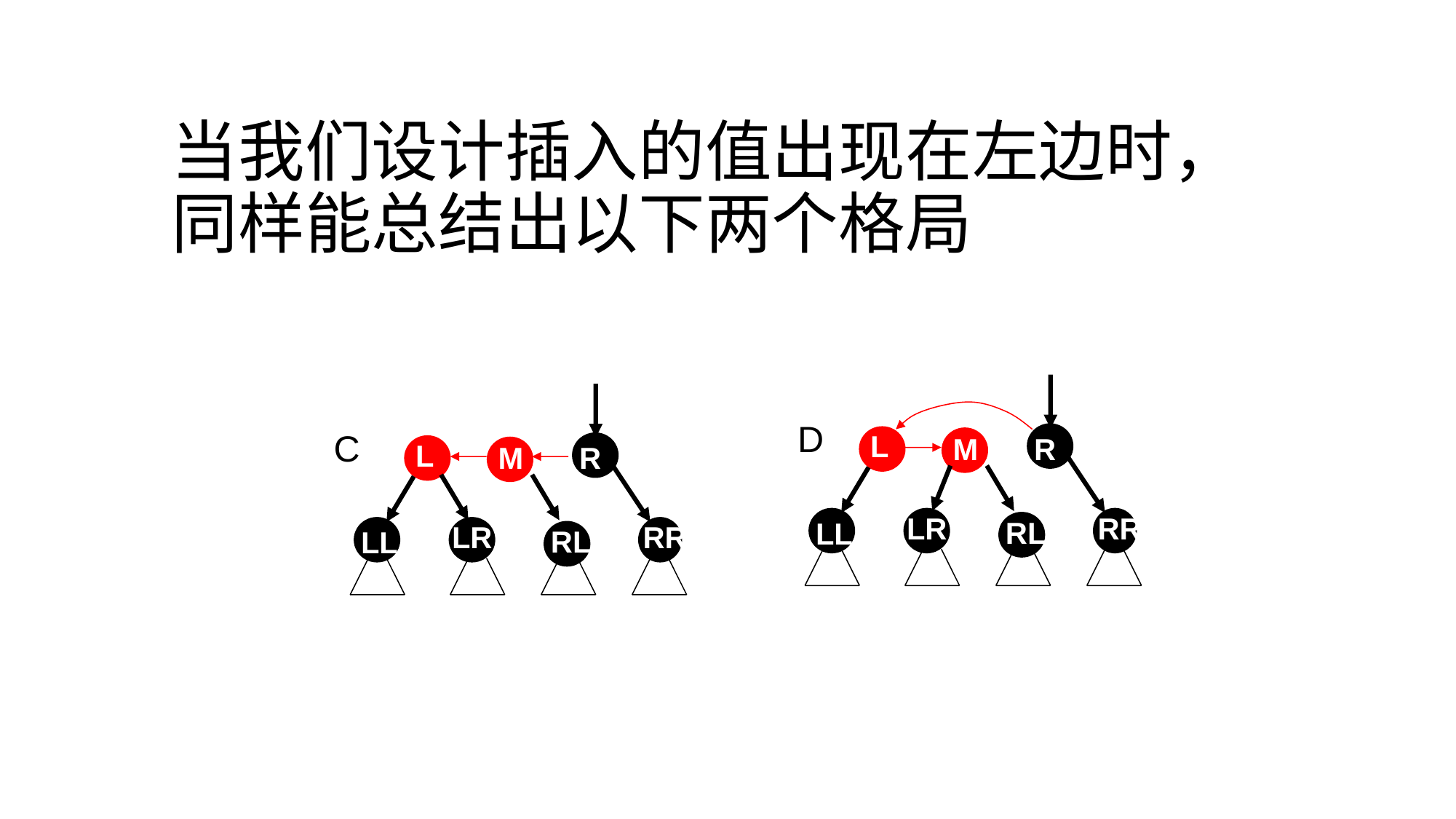

# 当我们设计插入的值出现在左边时， 同样能总结出以下两个格局

D
L
R

M

LR
RR
RL

LL

85

L
M

R

LR
RR
RL

LL

C